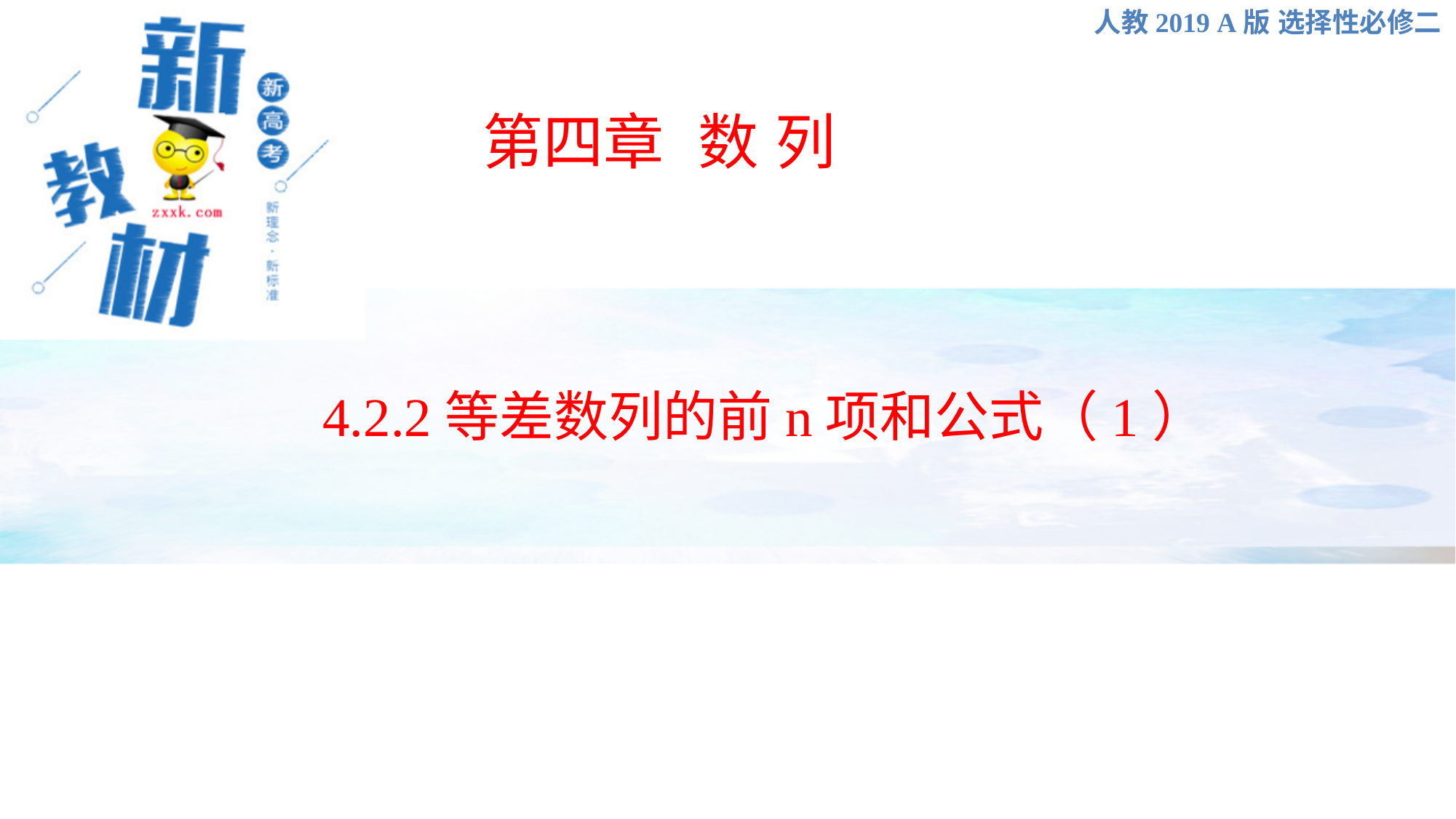

人教2019 A版 选择性必修二
第四章  数 列

4.2.2等差数列的前n项和公式（1）